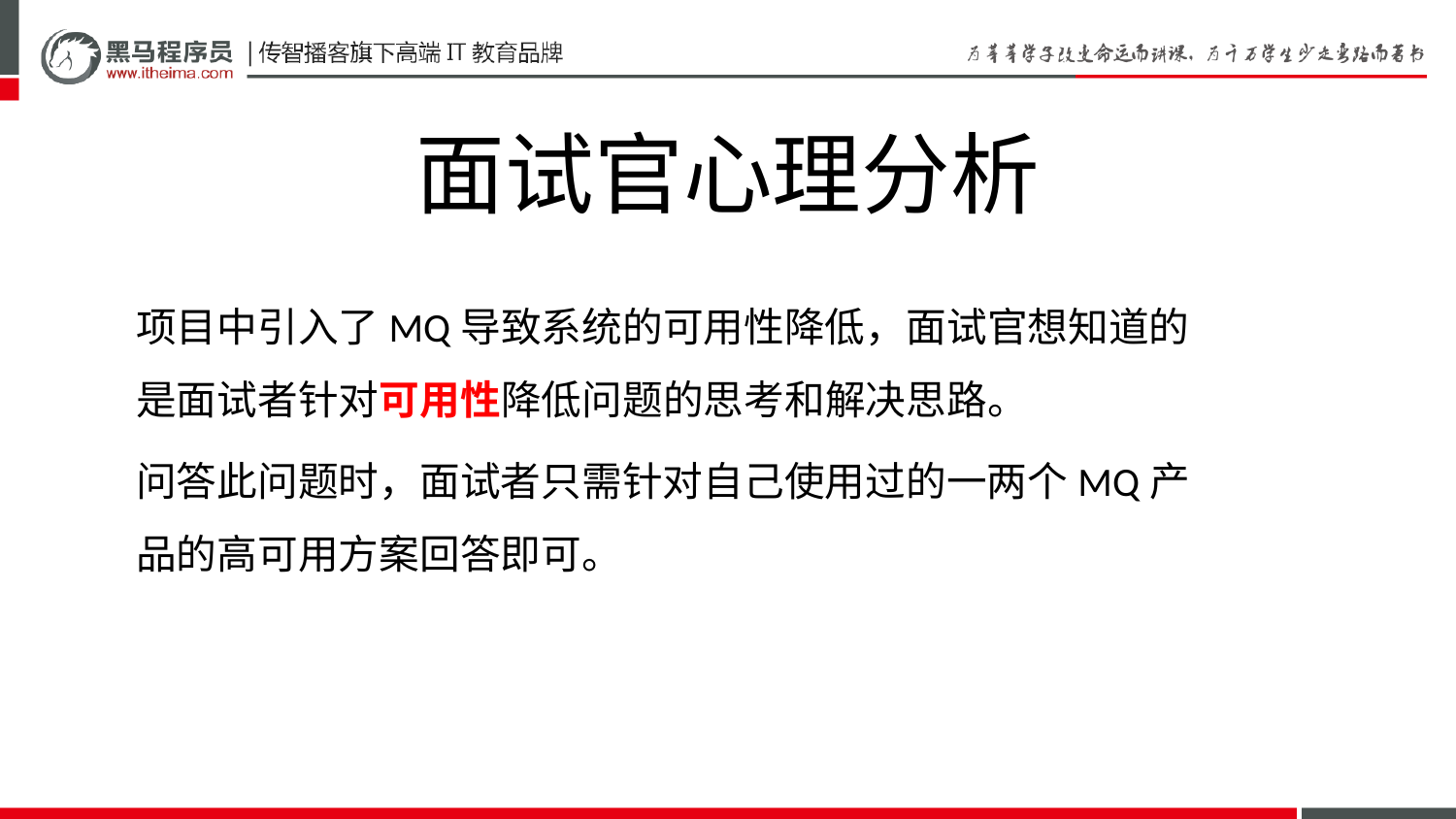

# 面试官心理分析
项目中引入了MQ导致系统的可用性降低，面试官想知道的是面试者针对可用性降低问题的思考和解决思路。
问答此问题时，面试者只需针对自己使用过的一两个MQ产品的高可用方案回答即可。